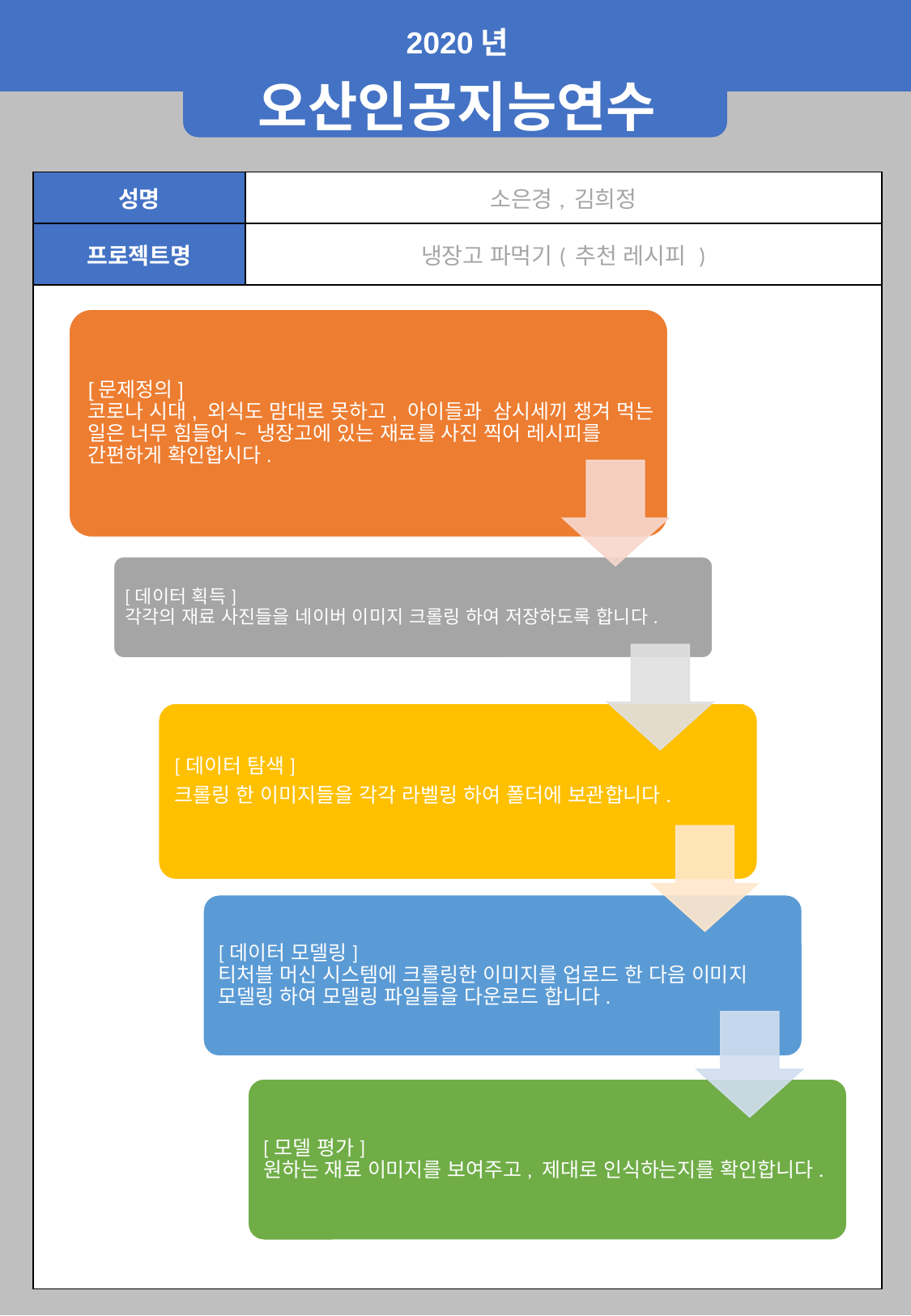

2020년
오산인공지능연수

| 성명 | 소은경, 김희정 |
| --- | --- |
| 프로젝트명 | 냉장고 파먹기( 추천 레시피 ) |
|  |  |
[문제정의]
코로나 시대, 외식도 맘대로 못하고, 아이들과  삼시세끼 챙겨 먹는 일은 너무 힘들어~ 냉장고에 있는 재료를 사진 찍어 레시피를 간편하게 확인합시다.
[데이터 획득]
각각의 재료 사진들을 네이버 이미지 크롤링 하여 저장하도록 합니다.
[데이터 탐색]
크롤링 한 이미지들을 각각 라벨링 하여 폴더에 보관합니다.
[데이터 모델링]
티처블 머신 시스템에 크롤링한 이미지를 업로드 한 다음 이미지 모델링 하여 모델링 파일들을 다운로드 합니다.
[모델 평가]
원하는 재료 이미지를 보여주고, 제대로 인식하는지를 확인합니다.